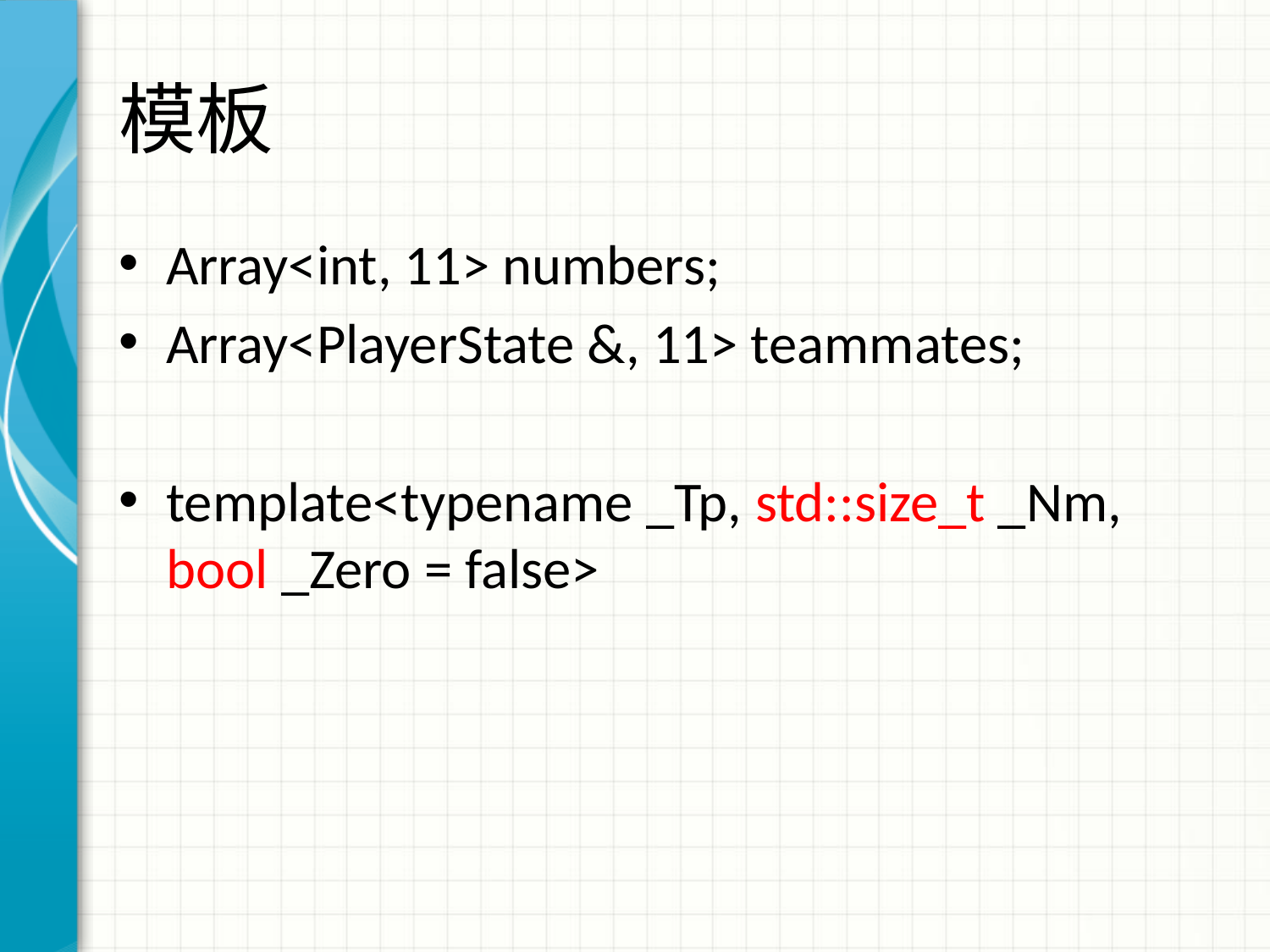

# 模板
Array<int, 11> numbers;
Array<PlayerState &, 11> teammates;

template<typename _Tp, std::size_t _Nm, bool _Zero = false>